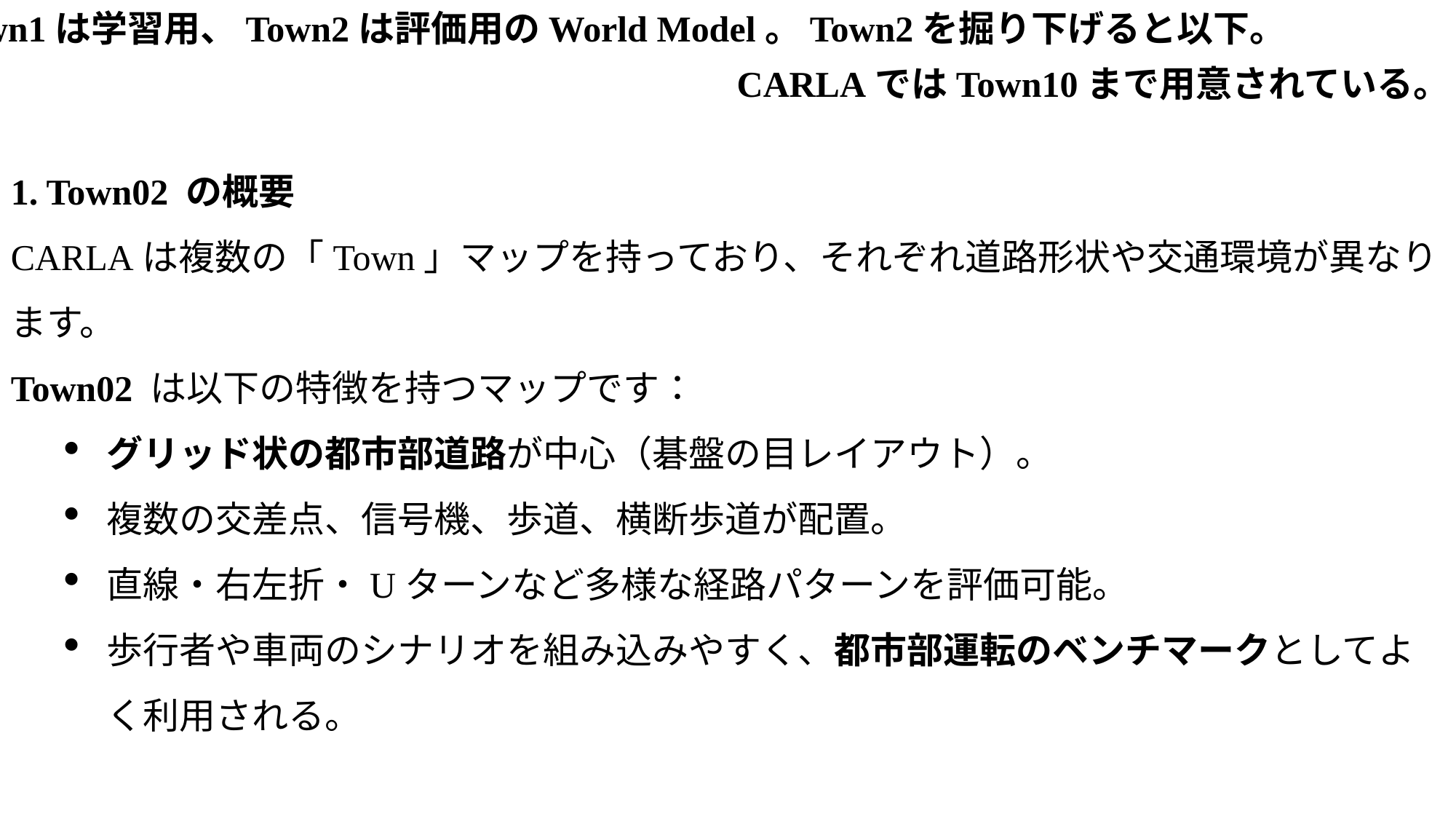

Town1は学習用、Town2は評価用のWorld Model。Town2を掘り下げると以下。
CARLAではTown10まで用意されている。
1. Town02 の概要
CARLAは複数の「Town」マップを持っており、それぞれ道路形状や交通環境が異なります。
Town02 は以下の特徴を持つマップです：
グリッド状の都市部道路が中心（碁盤の目レイアウト）。
複数の交差点、信号機、歩道、横断歩道が配置。
直線・右左折・Uターンなど多様な経路パターンを評価可能。
歩行者や車両のシナリオを組み込みやすく、都市部運転のベンチマークとしてよく利用される。